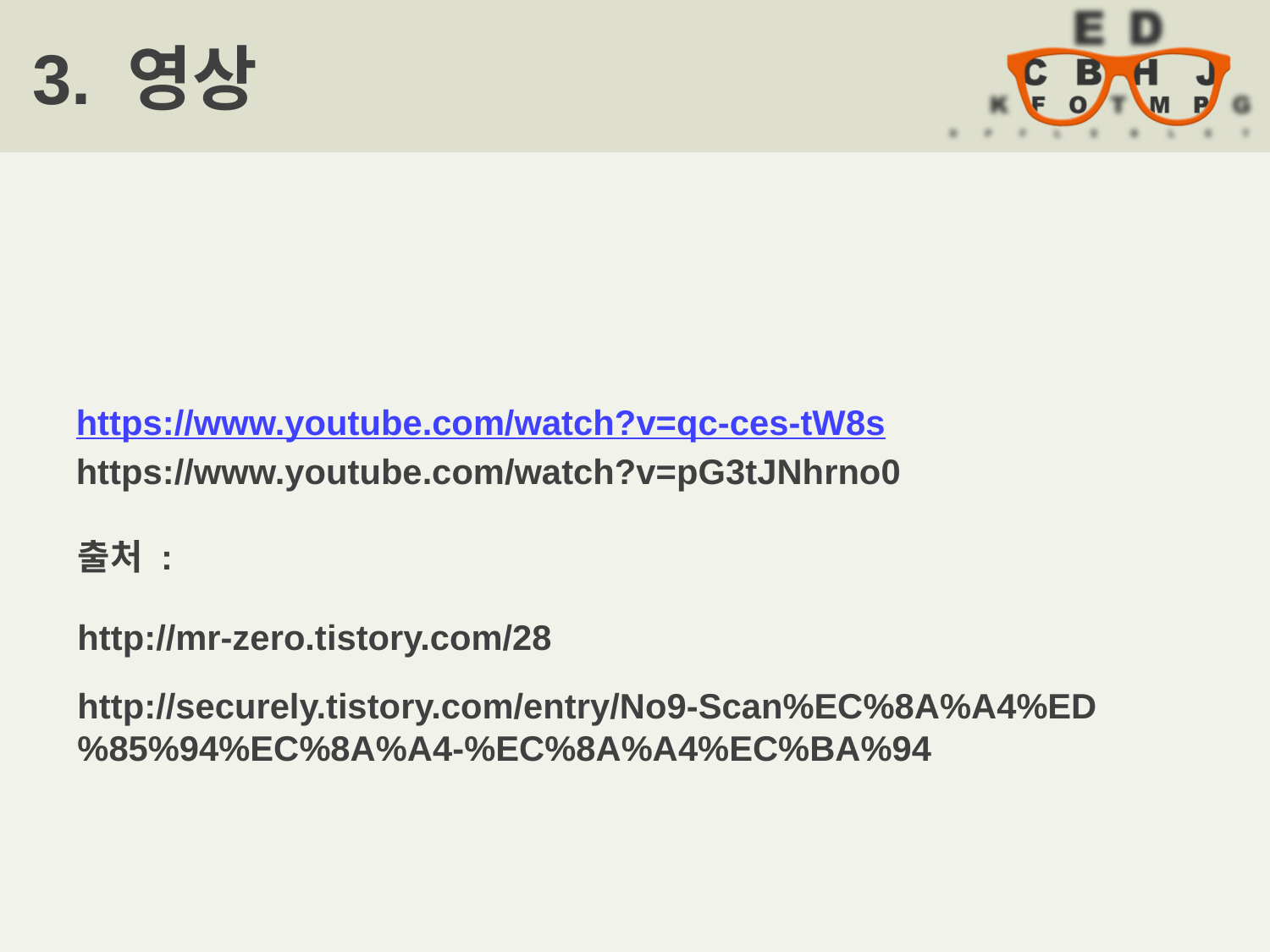

# 3. 영상
https://www.youtube.com/watch?v=qc-ces-tW8s
https://www.youtube.com/watch?v=pG3tJNhrno0
출처 :
http://mr-zero.tistory.com/28
http://securely.tistory.com/entry/No9-Scan%EC%8A%A4%ED%85%94%EC%8A%A4-%EC%8A%A4%EC%BA%94